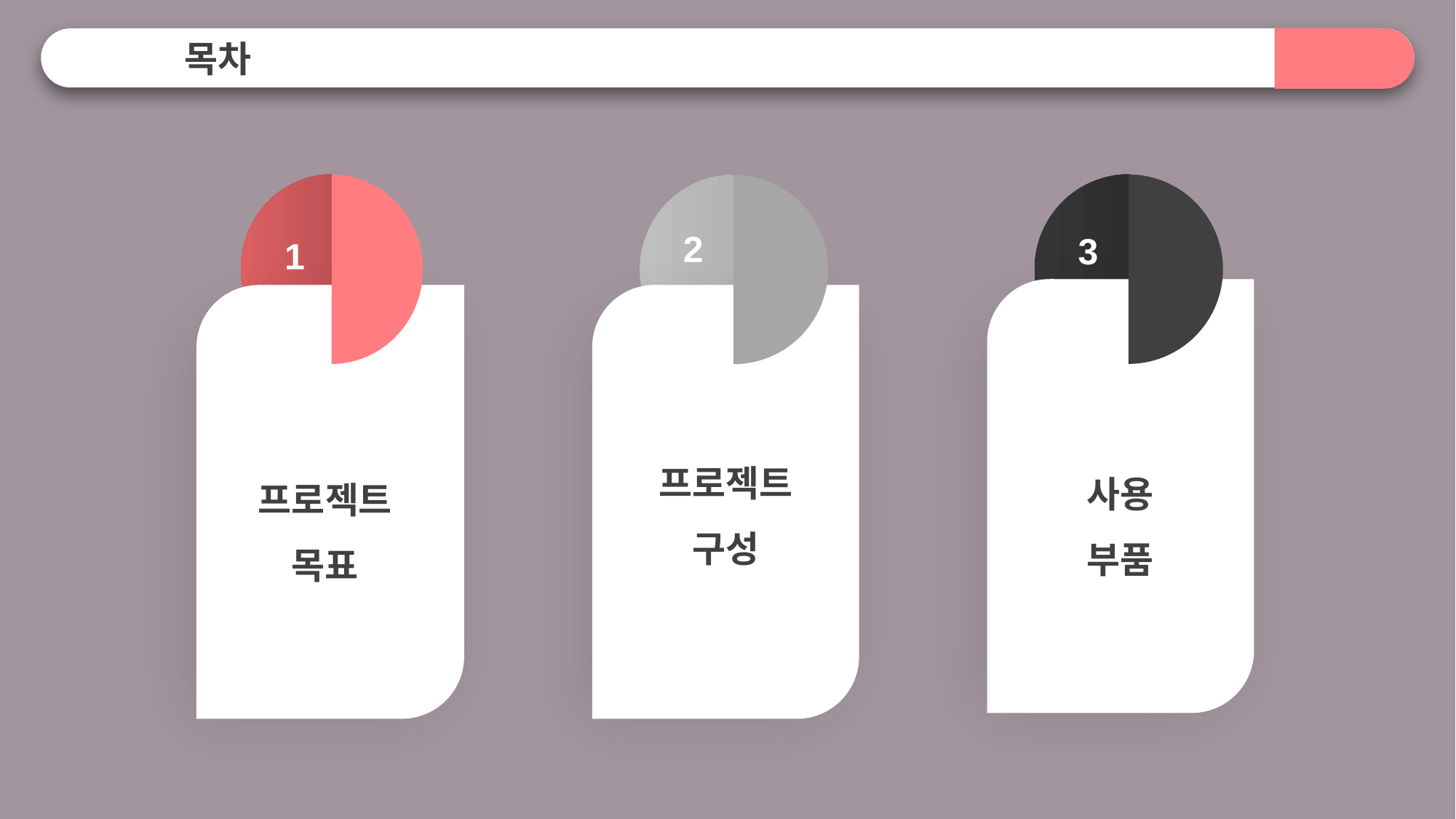

목차

1
프로젝트
목표

3
사용
부품

2
프로젝트
구성